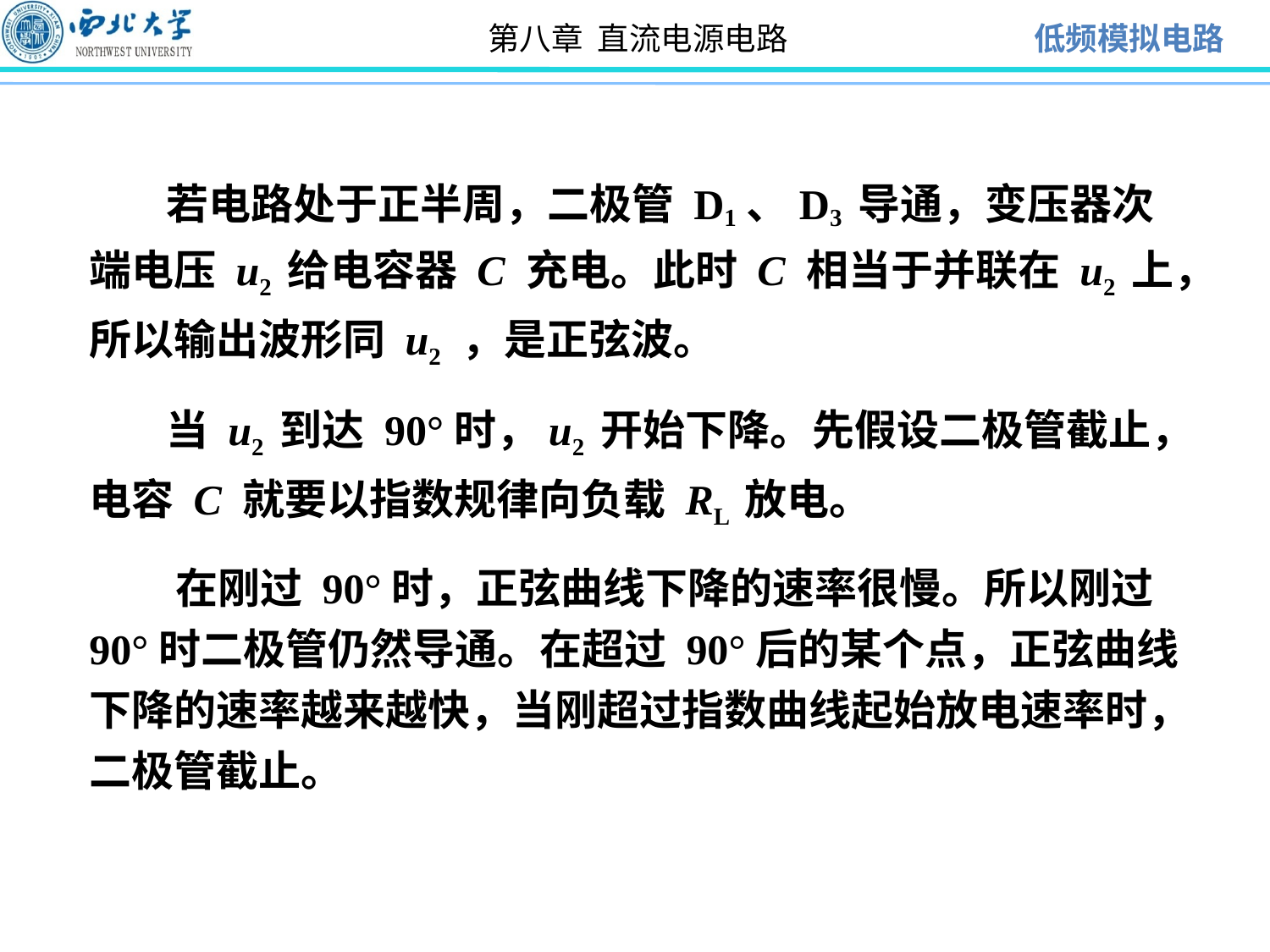

若电路处于正半周，二极管 D1、D3 导通，变压器次端电压 u2 给电容器 C 充电。此时 C 相当于并联在 u2 上，所以输出波形同 u2 ，是正弦波。
       当 u2 到达 90°时，u2 开始下降。先假设二极管截止，电容 C 就要以指数规律向负载 RL 放电。
        在刚过 90°时，正弦曲线下降的速率很慢。所以刚过90°时二极管仍然导通。在超过 90°后的某个点，正弦曲线下降的速率越来越快，当刚超过指数曲线起始放电速率时，二极管截止。
24